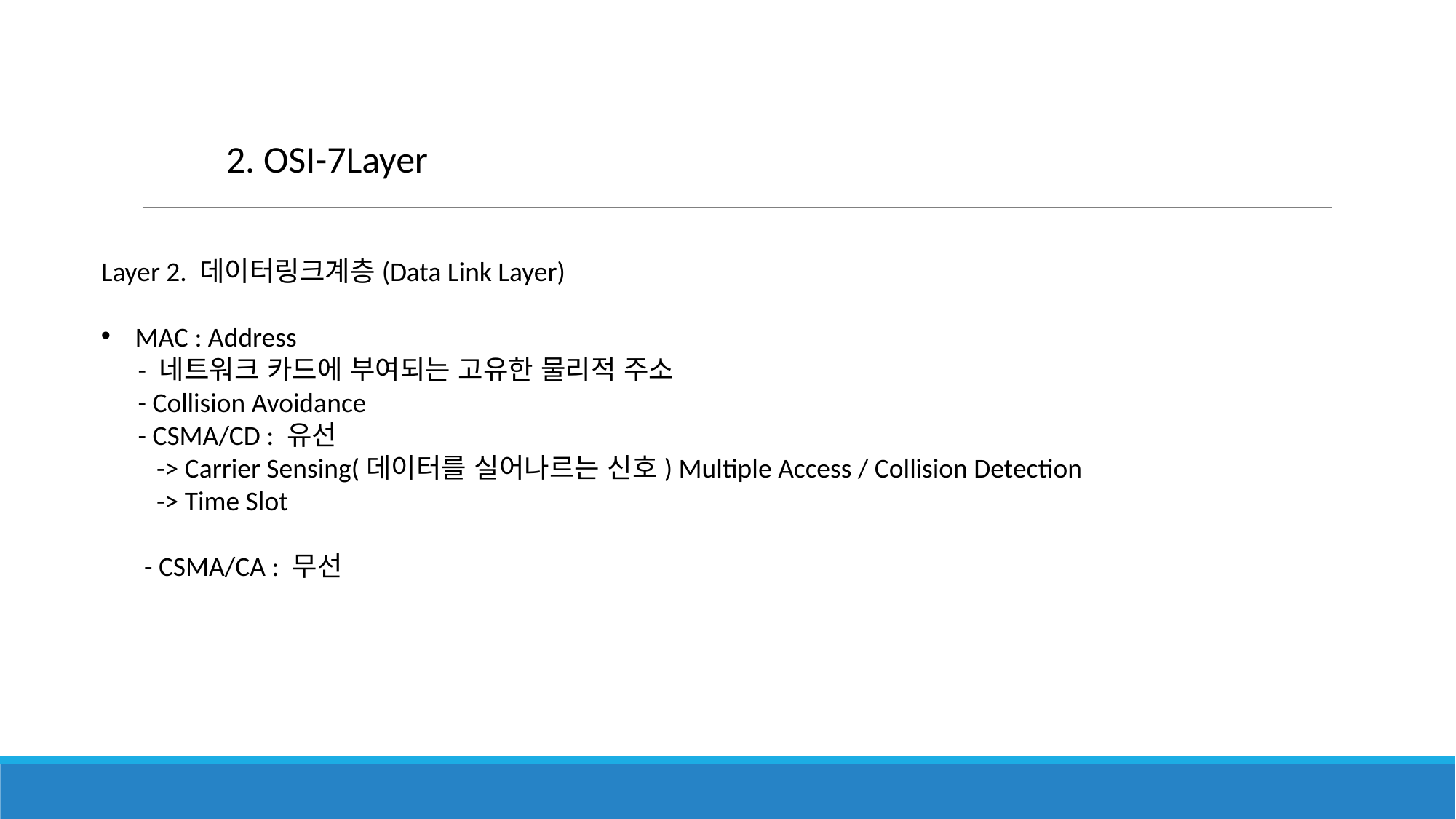

2. OSI-7Layer
Layer 2. 데이터링크계층(Data Link Layer)

MAC : Address
      - 네트워크 카드에 부여되는 고유한 물리적 주소
      - Collision Avoidance
      - CSMA/CD : 유선
         -> Carrier Sensing(데이터를 실어나르는 신호) Multiple Access / Collision Detection
         -> Time Slot

       - CSMA/CA : 무선